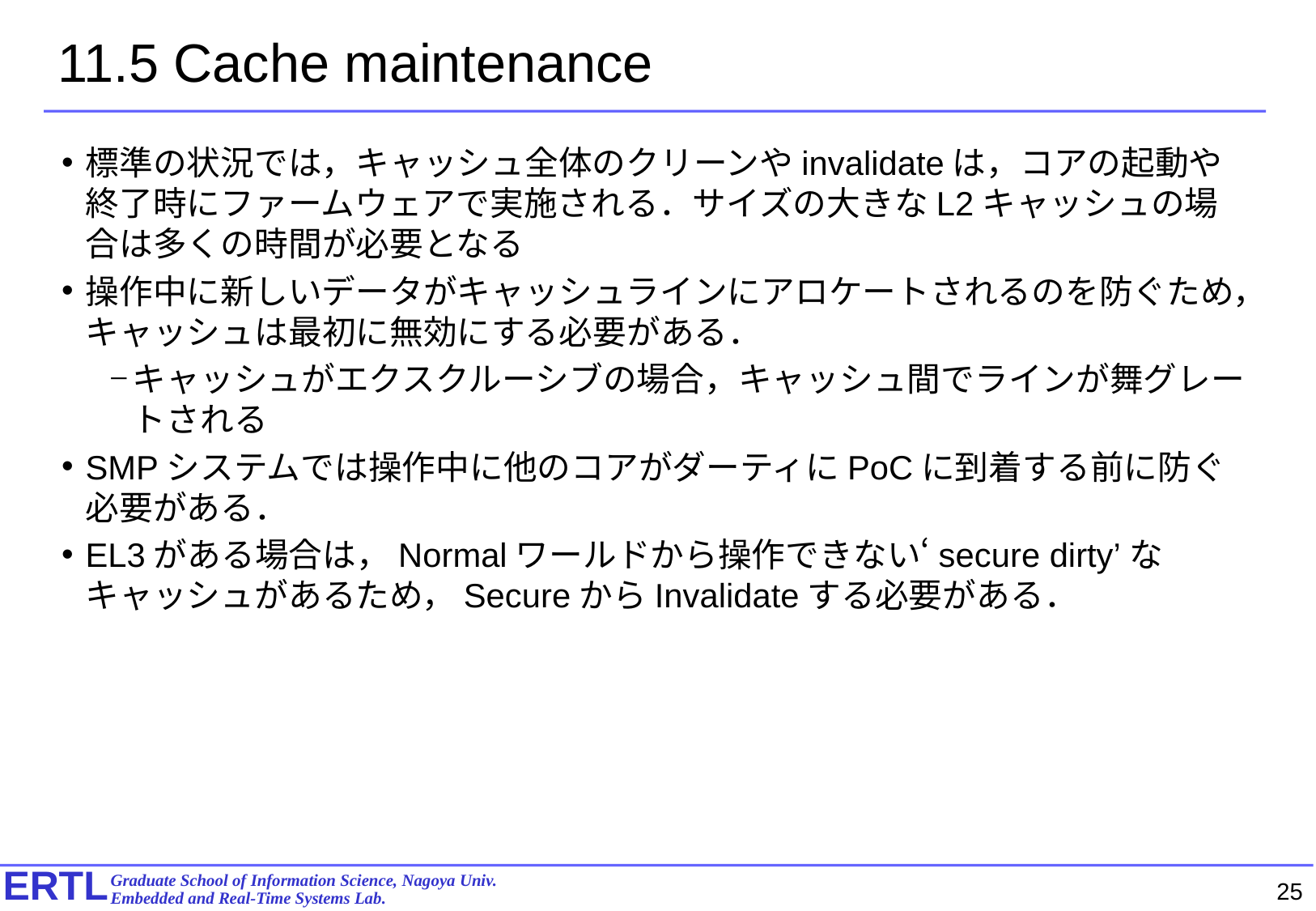

# 11.5 Cache maintenance
標準の状況では，キャッシュ全体のクリーンやinvalidateは，コアの起動や終了時にファームウェアで実施される．サイズの大きなL2キャッシュの場合は多くの時間が必要となる
操作中に新しいデータがキャッシュラインにアロケートされるのを防ぐため，キャッシュは最初に無効にする必要がある．
キャッシュがエクスクルーシブの場合，キャッシュ間でラインが舞グレートされる
SMPシステムでは操作中に他のコアがダーティにPoCに到着する前に防ぐ必要がある．
EL3がある場合は，Normalワールドから操作できない‘secure dirty’なキャッシュがあるため，SecureからInvalidateする必要がある．

25